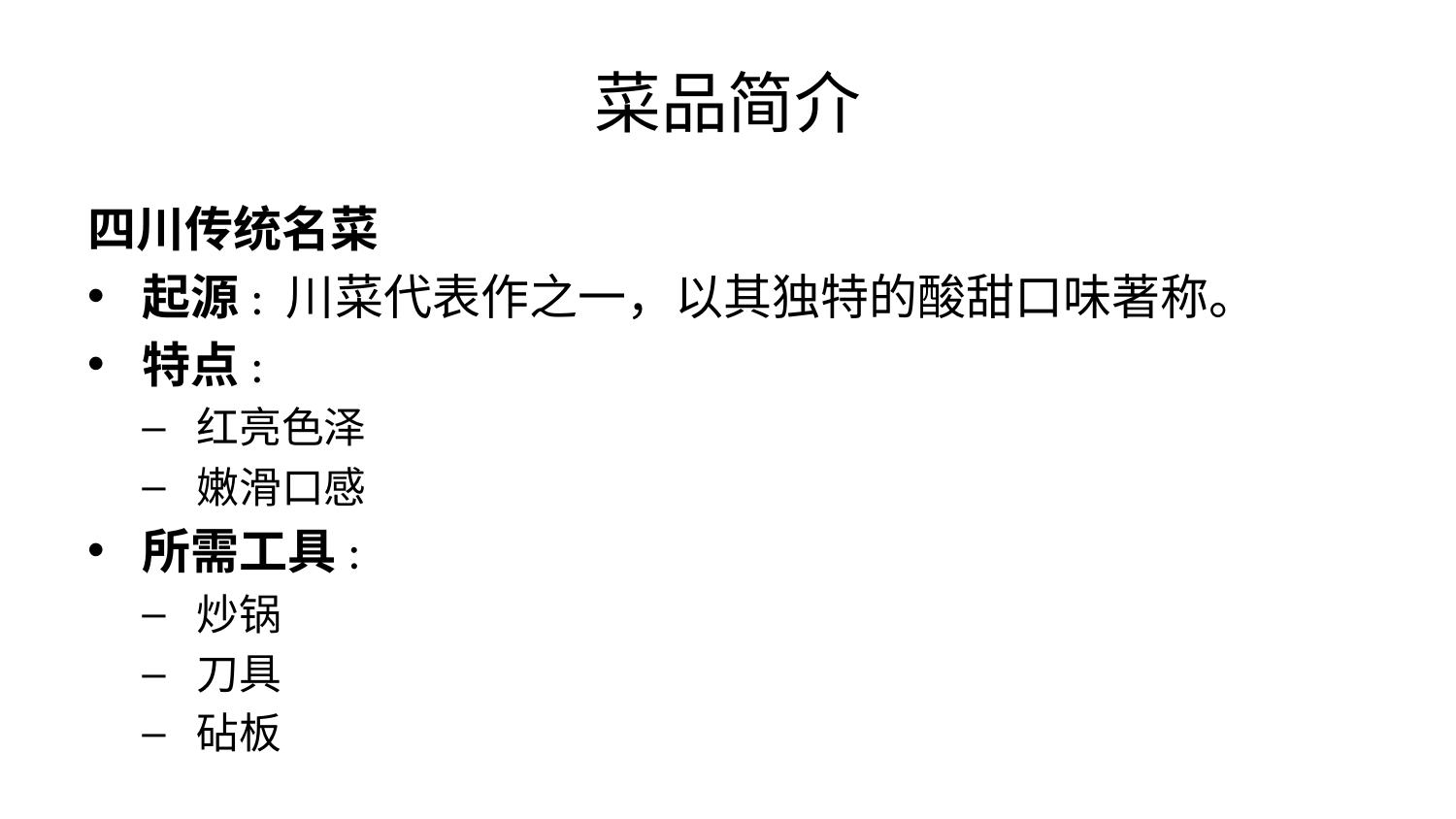

# 菜品简介
四川传统名菜
起源: 川菜代表作之一，以其独特的酸甜口味著称。
特点:
红亮色泽
嫩滑口感
所需工具:
炒锅
刀具
砧板